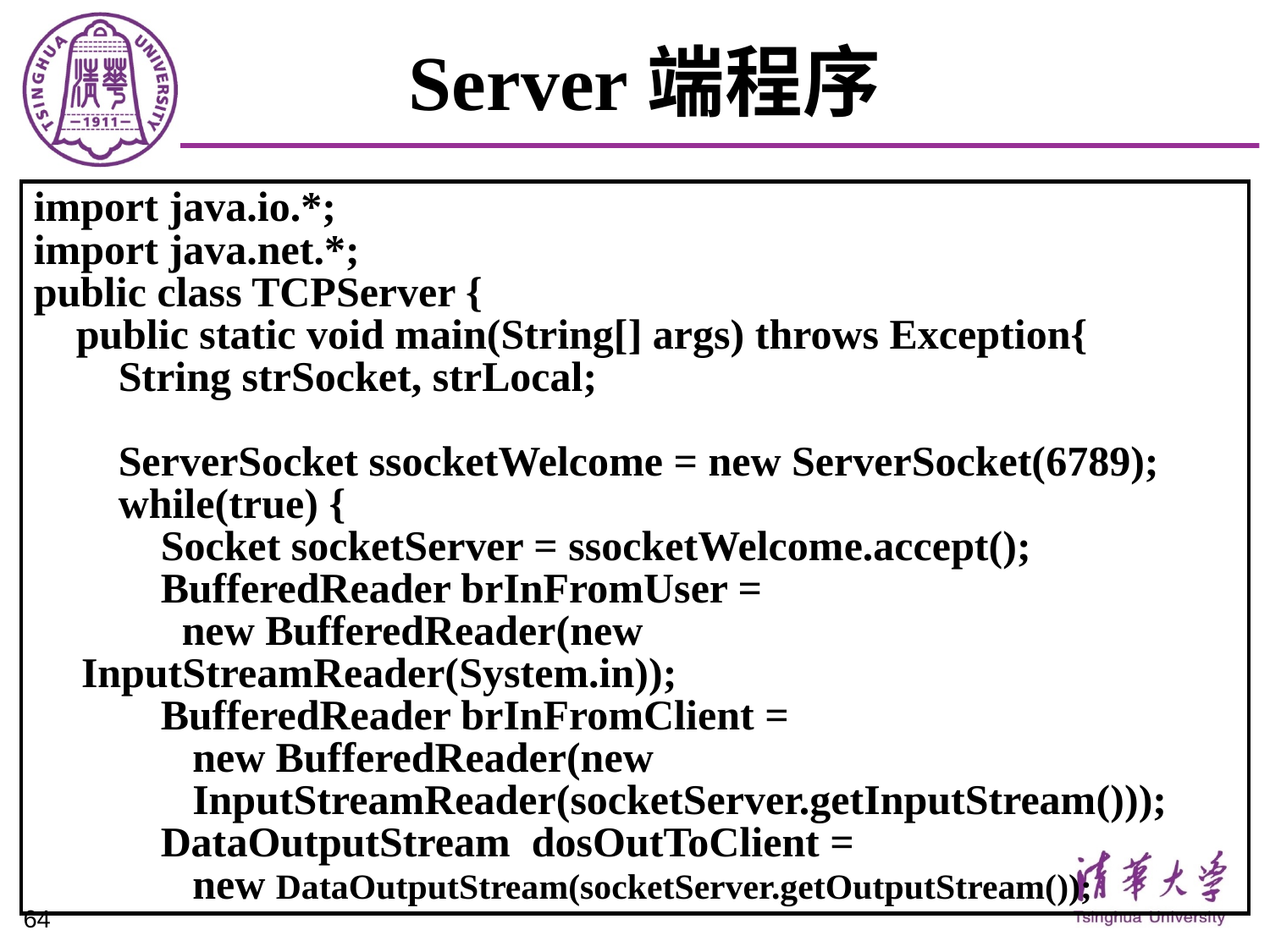

# Server端程序
import java.io.*;
import java.net.*;
public class TCPServer {
    public static void main(String[] args) throws Exception{
        String strSocket, strLocal;

        ServerSocket ssocketWelcome = new ServerSocket(6789);
        while(true) {
            Socket socketServer = ssocketWelcome.accept();
            BufferedReader brInFromUser =
              new BufferedReader(new InputStreamReader(System.in));
            BufferedReader brInFromClient =
               new BufferedReader(new
               InputStreamReader(socketServer.getInputStream()));
            DataOutputStream  dosOutToClient =
               new DataOutputStream(socketServer.getOutputStream());
64